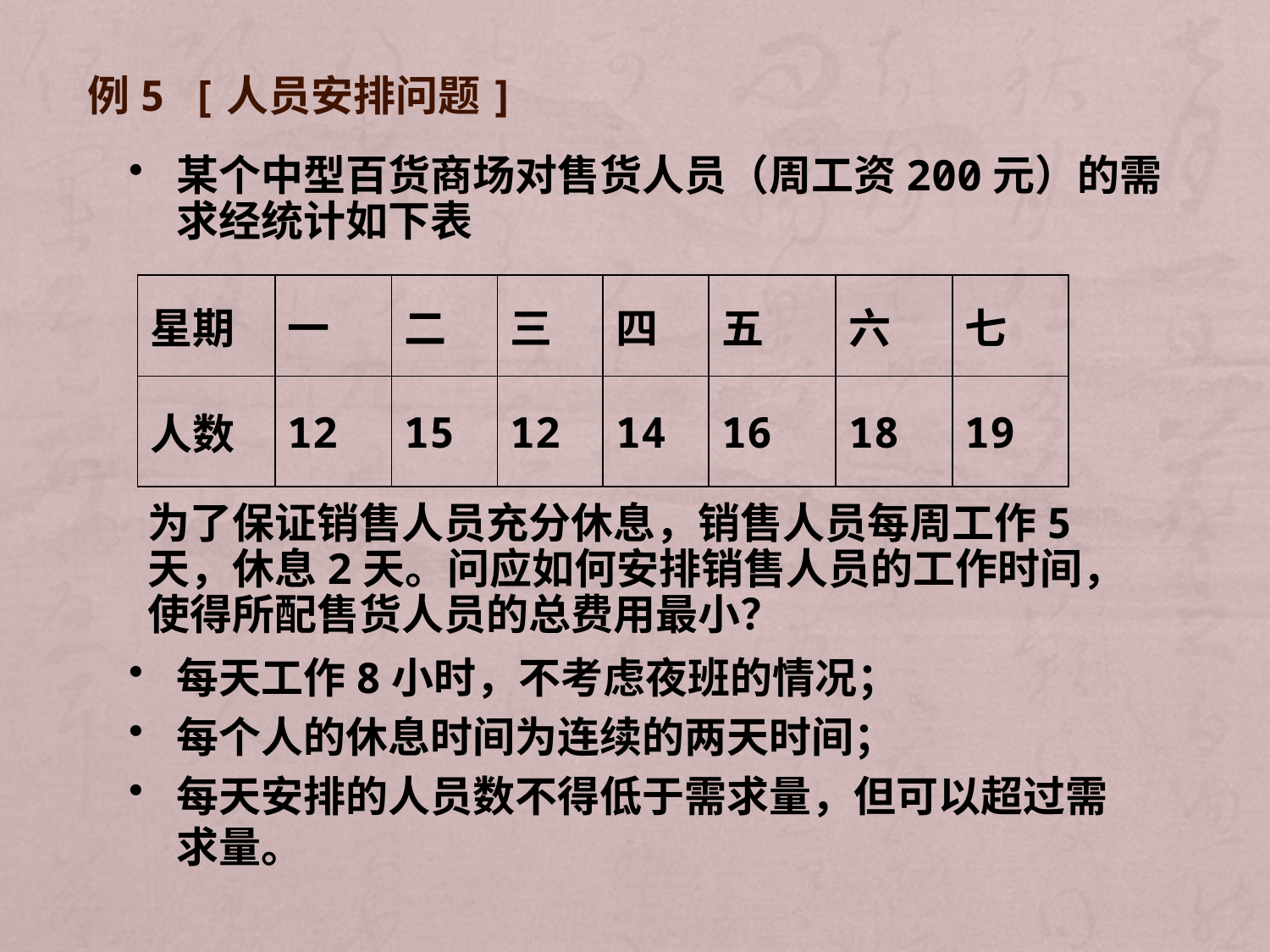

例5 [人员安排问题]
某个中型百货商场对售货人员（周工资200元）的需求经统计如下表
| 星期 | 一 | 二 | 三 | 四 | 五 | 六 | 七 |
| --- | --- | --- | --- | --- | --- | --- | --- |
| 人数 | 12 | 15 | 12 | 14 | 16 | 18 | 19 |
为了保证销售人员充分休息，销售人员每周工作5天，休息2天。问应如何安排销售人员的工作时间，使得所配售货人员的总费用最小？
每天工作8小时，不考虑夜班的情况；
每个人的休息时间为连续的两天时间；
每天安排的人员数不得低于需求量，但可以超过需求量。